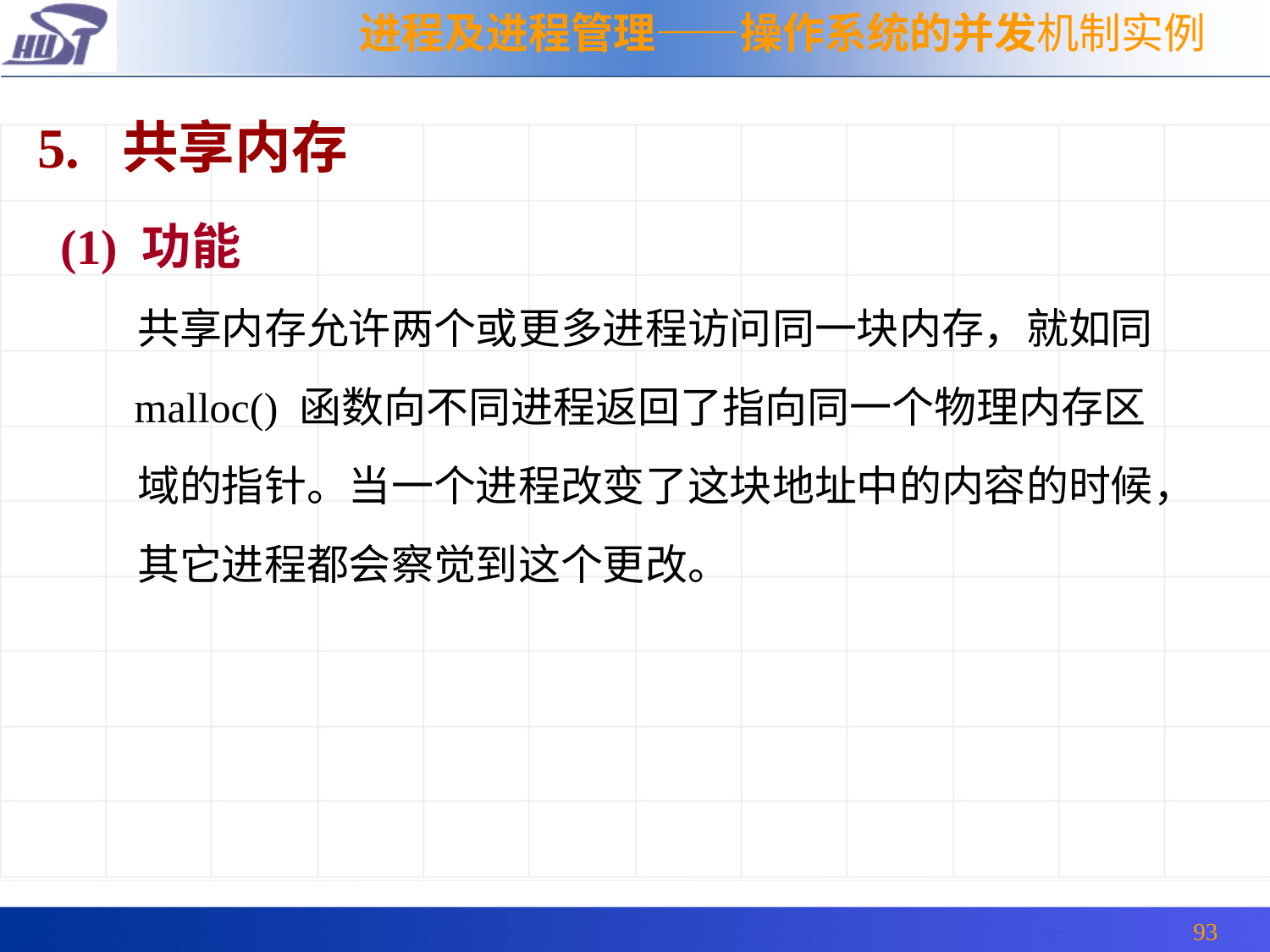

进程及进程管理——操作系统的并发机制实例
5.  共享内存
(1) 功能
       共享内存允许两个或更多进程访问同一块内存，就如同
       malloc() 函数向不同进程返回了指向同一个物理内存区
       域的指针。当一个进程改变了这块地址中的内容的时候，
       其它进程都会察觉到这个更改。
93